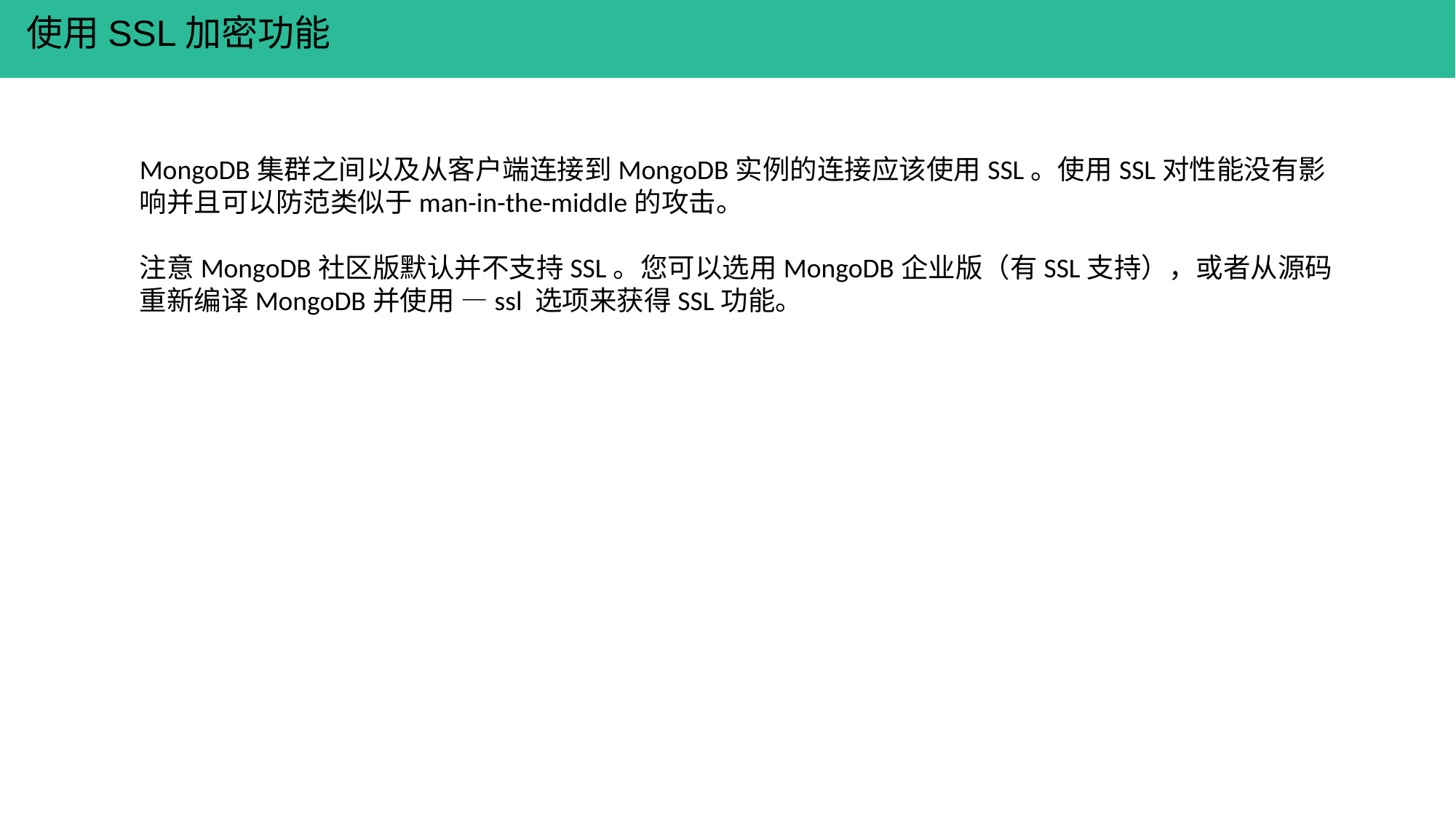

使用SSL加密功能
MongoDB集群之间以及从客户端连接到MongoDB实例的连接应该使用SSL。使用SSL对性能没有影响并且可以防范类似于man-in-the-middle的攻击。

注意MongoDB社区版默认并不支持SSL。您可以选用MongoDB企业版（有SSL支持），或者从源码重新编译MongoDB并使用 —ssl 选项来获得SSL功能。